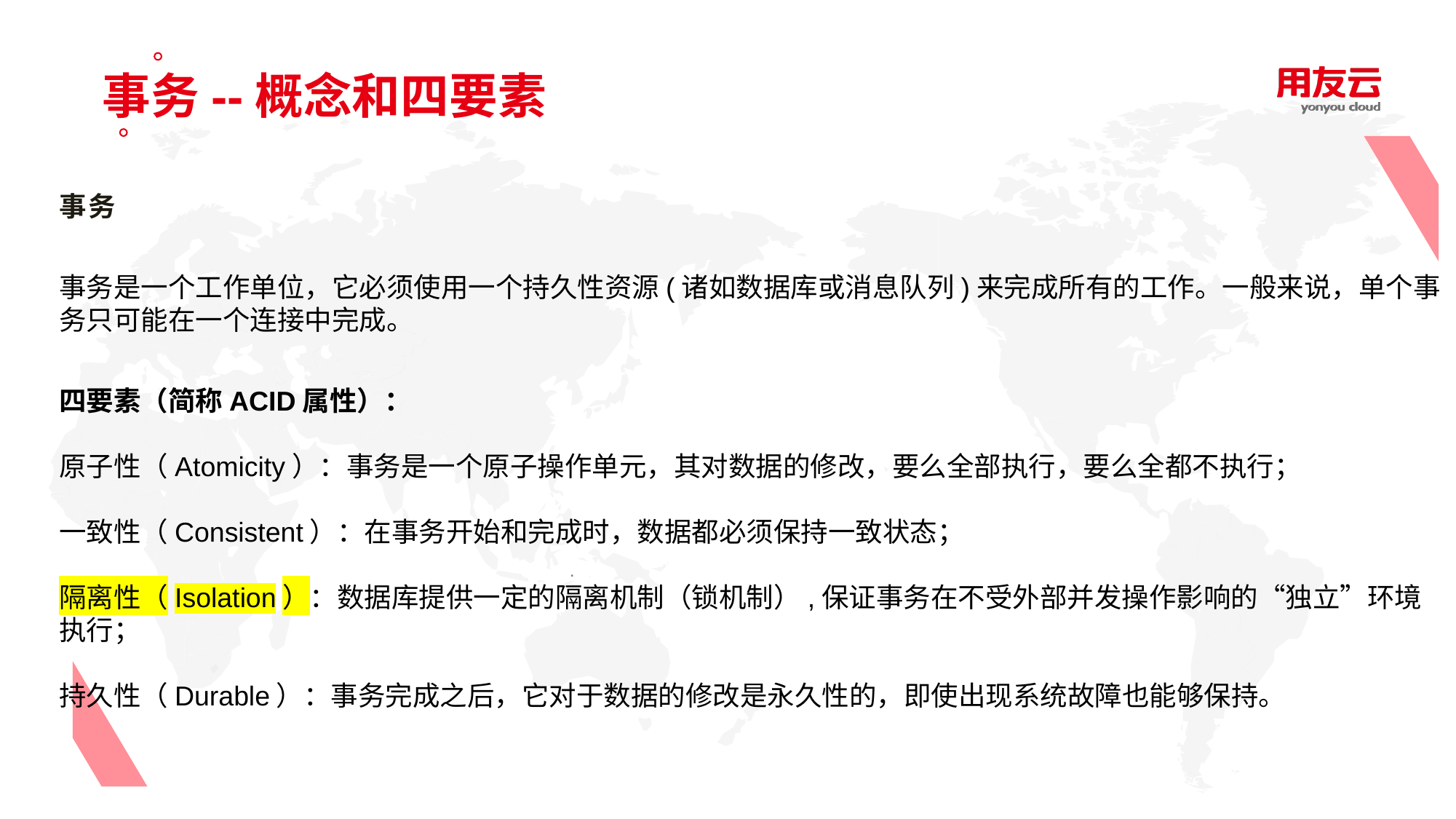

事务--概念和四要素

事务
事务是一个工作单位，它必须使用一个持久性资源(诸如数据库或消息队列)来完成所有的工作。一般来说，单个事务只可能在一个连接中完成。

四要素（简称ACID属性）：

原子性（Atomicity）：事务是一个原子操作单元，其对数据的修改，要么全部执行，要么全都不执行；

一致性（Consistent）：在事务开始和完成时，数据都必须保持一致状态；

隔离性（Isolation）：数据库提供一定的隔离机制（锁机制）,保证事务在不受外部并发操作影响的“独立”环境执行；

持久性（Durable）：事务完成之后，它对于数据的修改是永久性的，即使出现系统故障也能够保持。

.